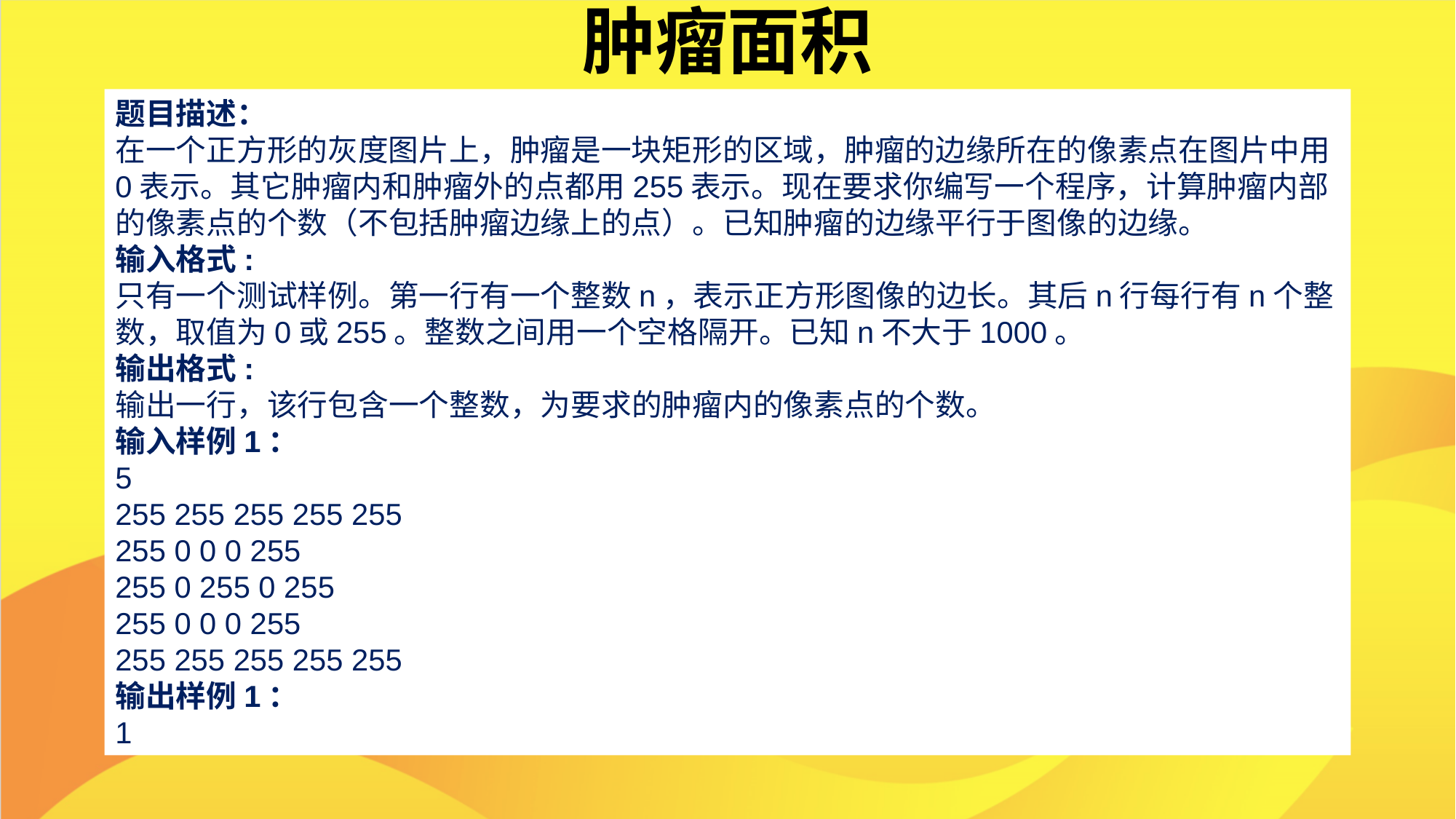

肿瘤面积
题目描述：
在一个正方形的灰度图片上，肿瘤是一块矩形的区域，肿瘤的边缘所在的像素点在图片中用0表示。其它肿瘤内和肿瘤外的点都用255表示。现在要求你编写一个程序，计算肿瘤内部的像素点的个数（不包括肿瘤边缘上的点）。已知肿瘤的边缘平行于图像的边缘。
输入格式:
只有一个测试样例。第一行有一个整数n，表示正方形图像的边长。其后n行每行有n个整数，取值为0或255。整数之间用一个空格隔开。已知n不大于1000。
输出格式:
输出一行，该行包含一个整数，为要求的肿瘤内的像素点的个数。
输入样例1：
5
255 255 255 255 255
255 0 0 0 255
255 0 255 0 255
255 0 0 0 255
255 255 255 255 255
输出样例1：
1